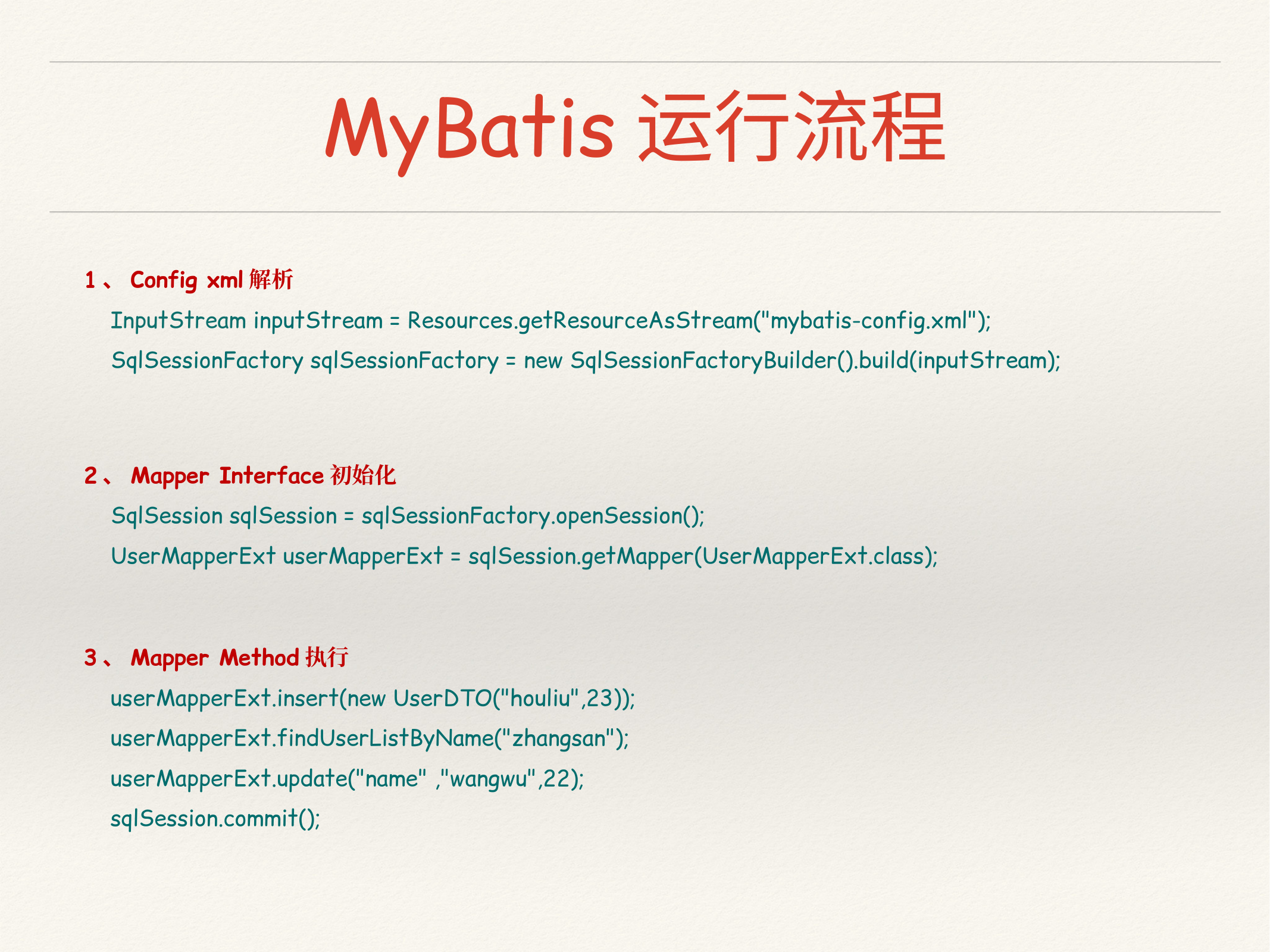

# MyBatis运行流程
1、Config xml解析
    InputStream inputStream = Resources.getResourceAsStream("mybatis-config.xml");
    SqlSessionFactory sqlSessionFactory = new SqlSessionFactoryBuilder().build(inputStream);

2、Mapper Interface初始化
    SqlSession sqlSession = sqlSessionFactory.openSession();
    UserMapperExt userMapperExt = sqlSession.getMapper(UserMapperExt.class);

3、Mapper Method执行
    userMapperExt.insert(new UserDTO("houliu",23));
    userMapperExt.findUserListByName("zhangsan");
    userMapperExt.update("name" ,"wangwu",22);
    sqlSession.commit();